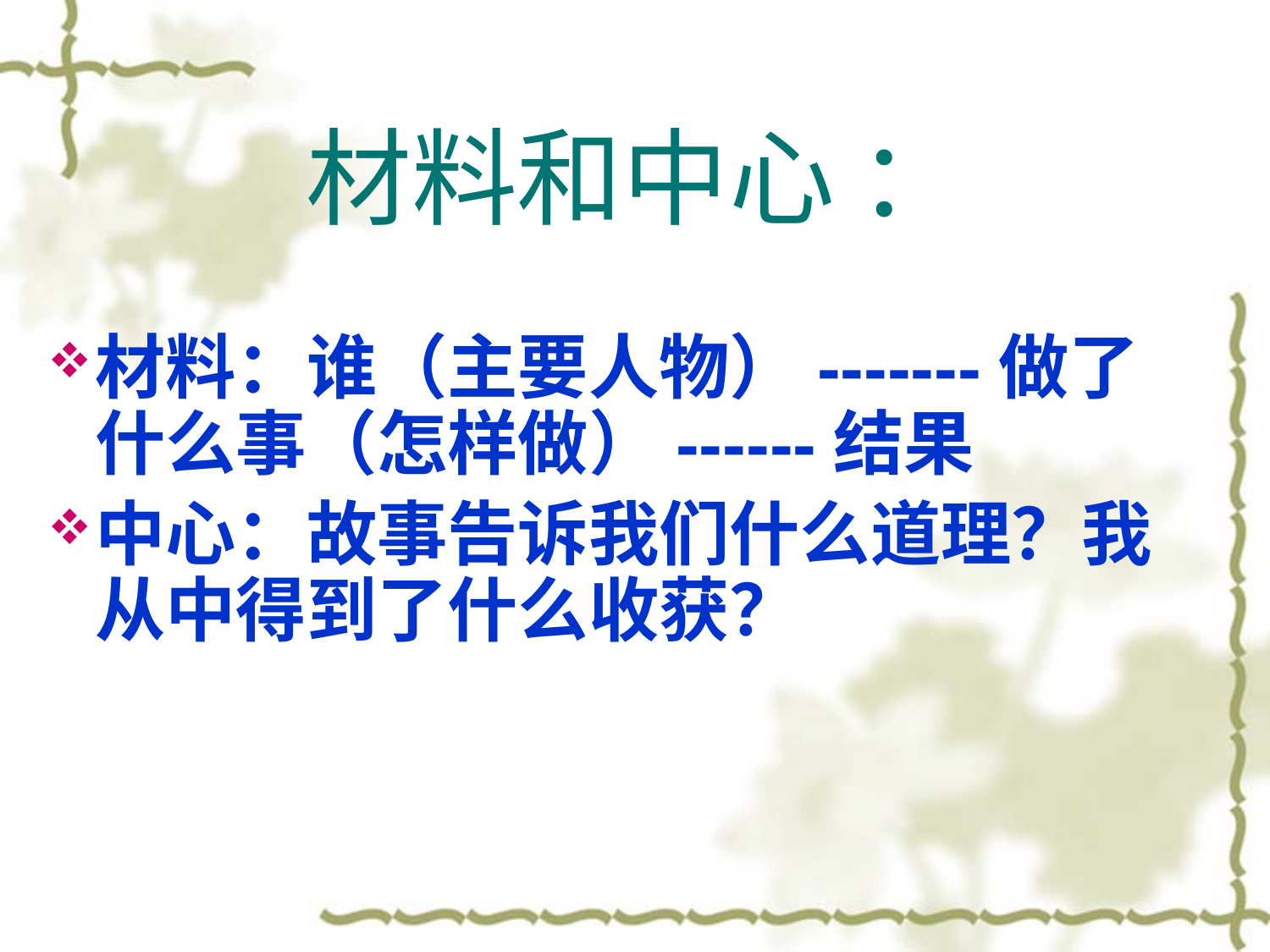

# 材料和中心 ：
材料：谁（主要人物）-------做了什么事（怎样做）------结果
中心：故事告诉我们什么道理？我从中得到了什么收获？